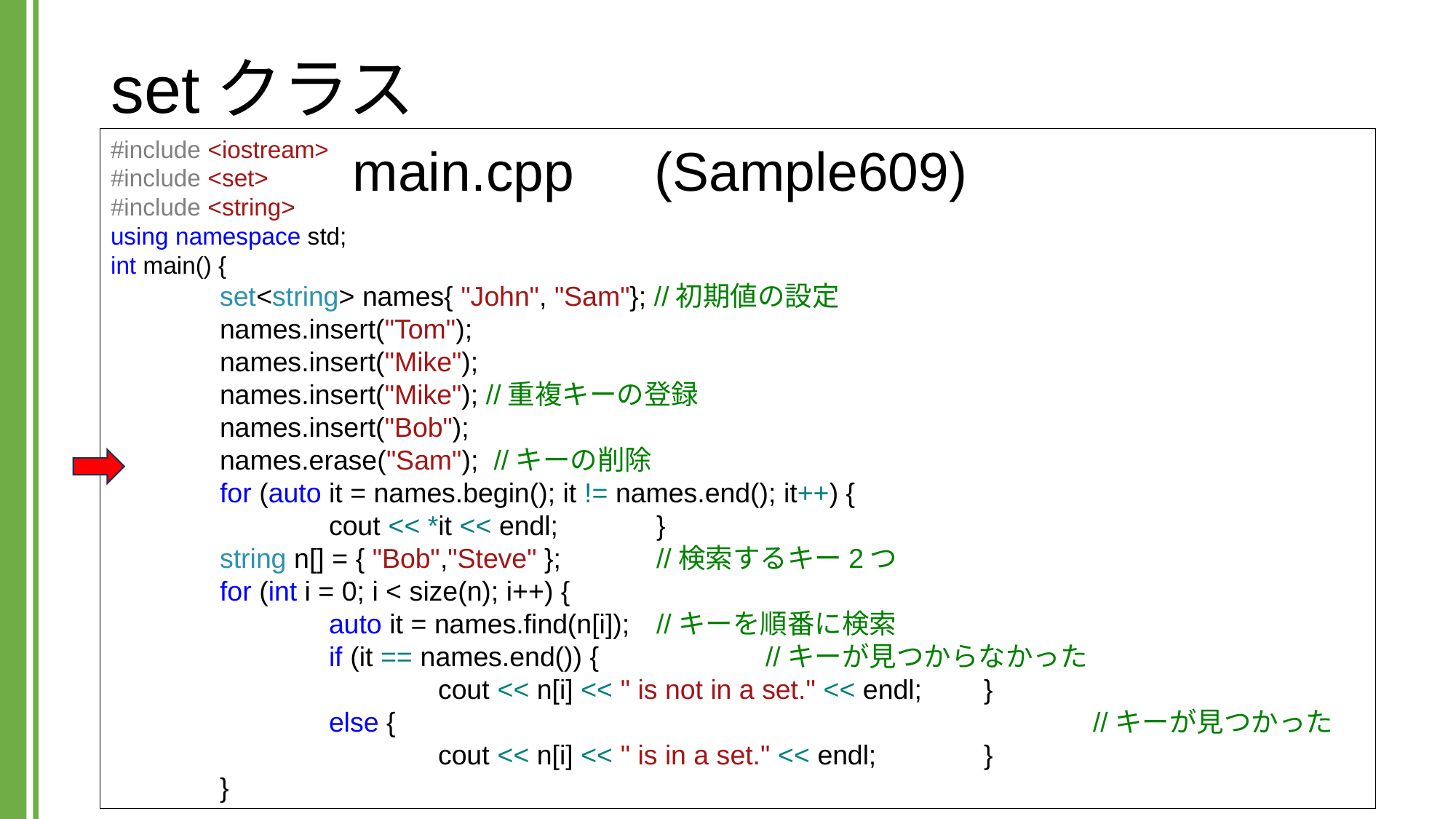

# setクラス
#include <iostream>
#include <set>
#include <string>
using namespace std;
int main() {
	set<string> names{ "John", "Sam"}; //初期値の設定
	names.insert("Tom");
	names.insert("Mike");
	names.insert("Mike"); //重複キーの登録
	names.insert("Bob");
	names.erase("Sam");  //キーの削除
	for (auto it = names.begin(); it != names.end(); it++) {
		cout << *it << endl;	}
	string n[] = { "Bob","Steve" }; 	//検索するキー2つ
	for (int i = 0; i < size(n); i++) {
		auto it = names.find(n[i]); 	//キーを順番に検索
		if (it == names.end()) { 		//キーが見つからなかった
			cout << n[i] << " is not in a set." << endl;	}
		else { 							//キーが見つかった
			cout << n[i] << " is in a set." << endl;	}
	}
                main.cpp　(Sample609)